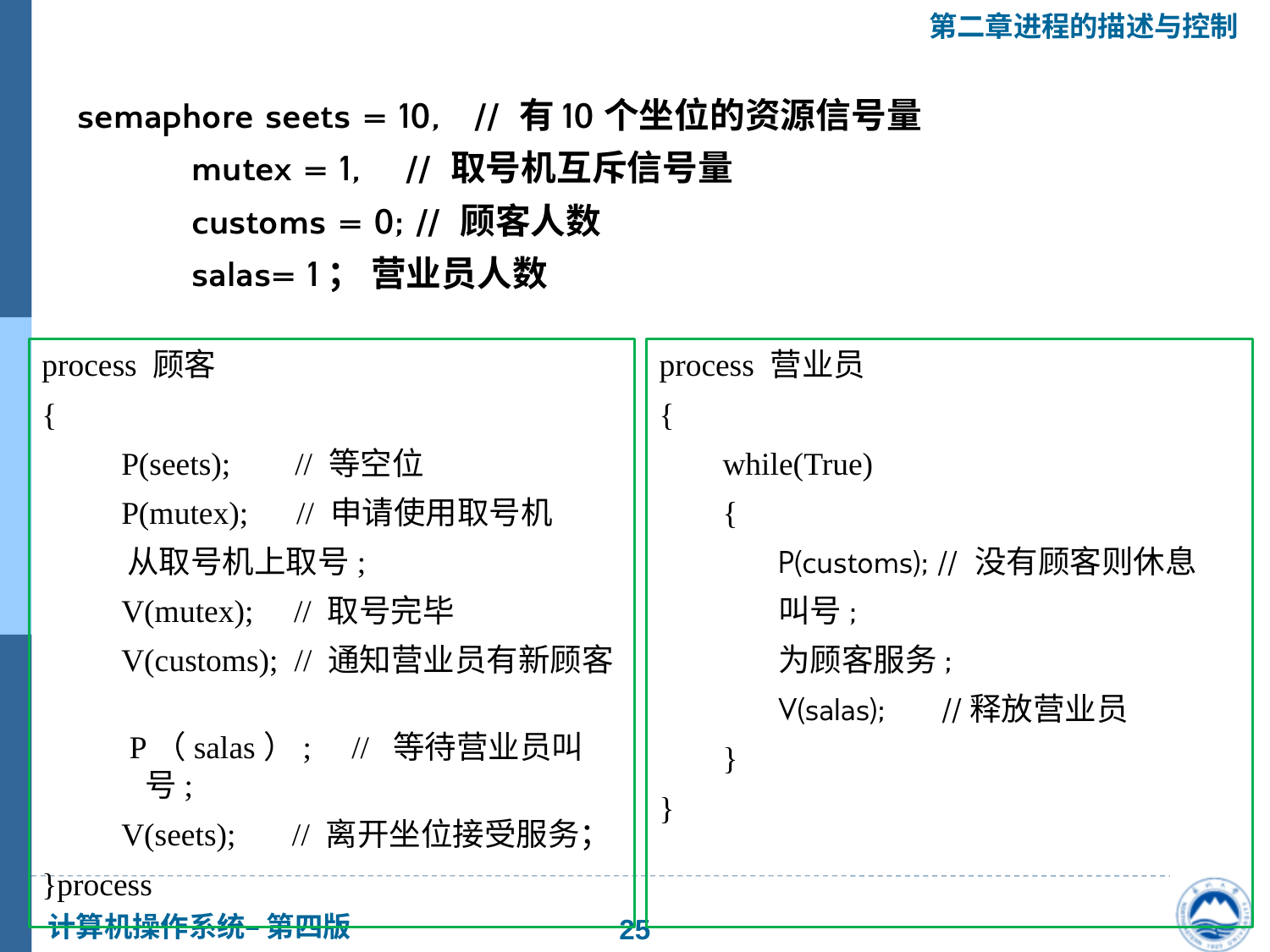

semaphore seets = 10,   // 有10个坐位的资源信号量
          mutex = 1,    // 取号机互斥信号量
          customs = 0; // 顾客人数
          salas= 1； 营业员人数
process 顾客
{
  P(seets);        // 等空位
  P(mutex);      // 申请使用取号机
  从取号机上取号;
  V(mutex);     // 取号完毕
  V(customs);  // 通知营业员有新顾客
   P（salas）;     //  等待营业员叫号;
  V(seets);       // 离开坐位接受服务；
}process

process 营业员
{
while(True)
{
P(customs); // 没有顾客则休息
叫号;
为顾客服务;
V(salas);      //释放营业员
}
}